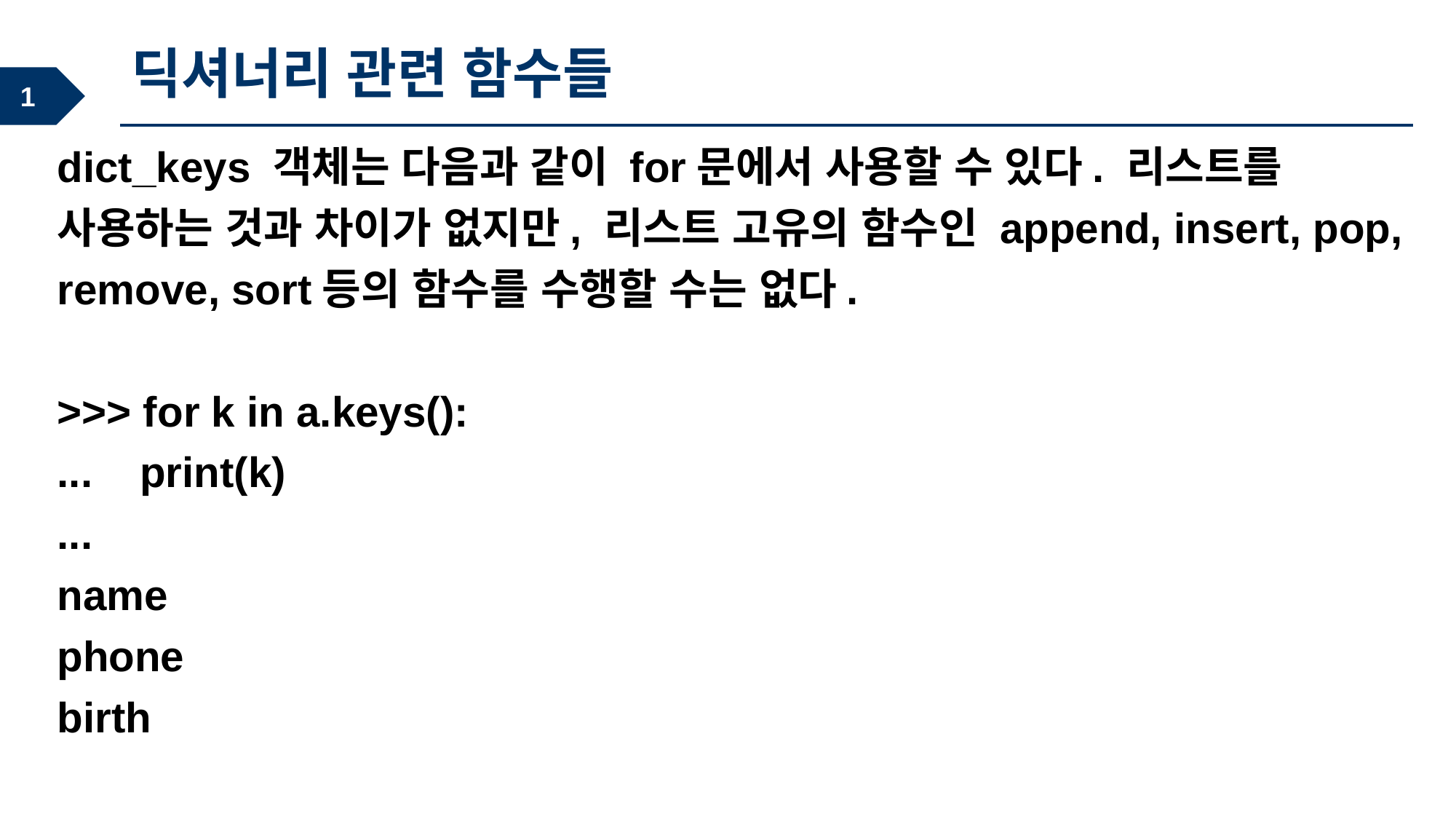

딕셔너리 관련 함수들
dict_keys 객체는 다음과 같이 for문에서 사용할 수 있다. 리스트를 사용하는 것과 차이가 없지만, 리스트 고유의 함수인 append, insert, pop, remove, sort등의 함수를 수행할 수는 없다.

>>> for k in a.keys():
...    print(k)
...
name
phone
birth